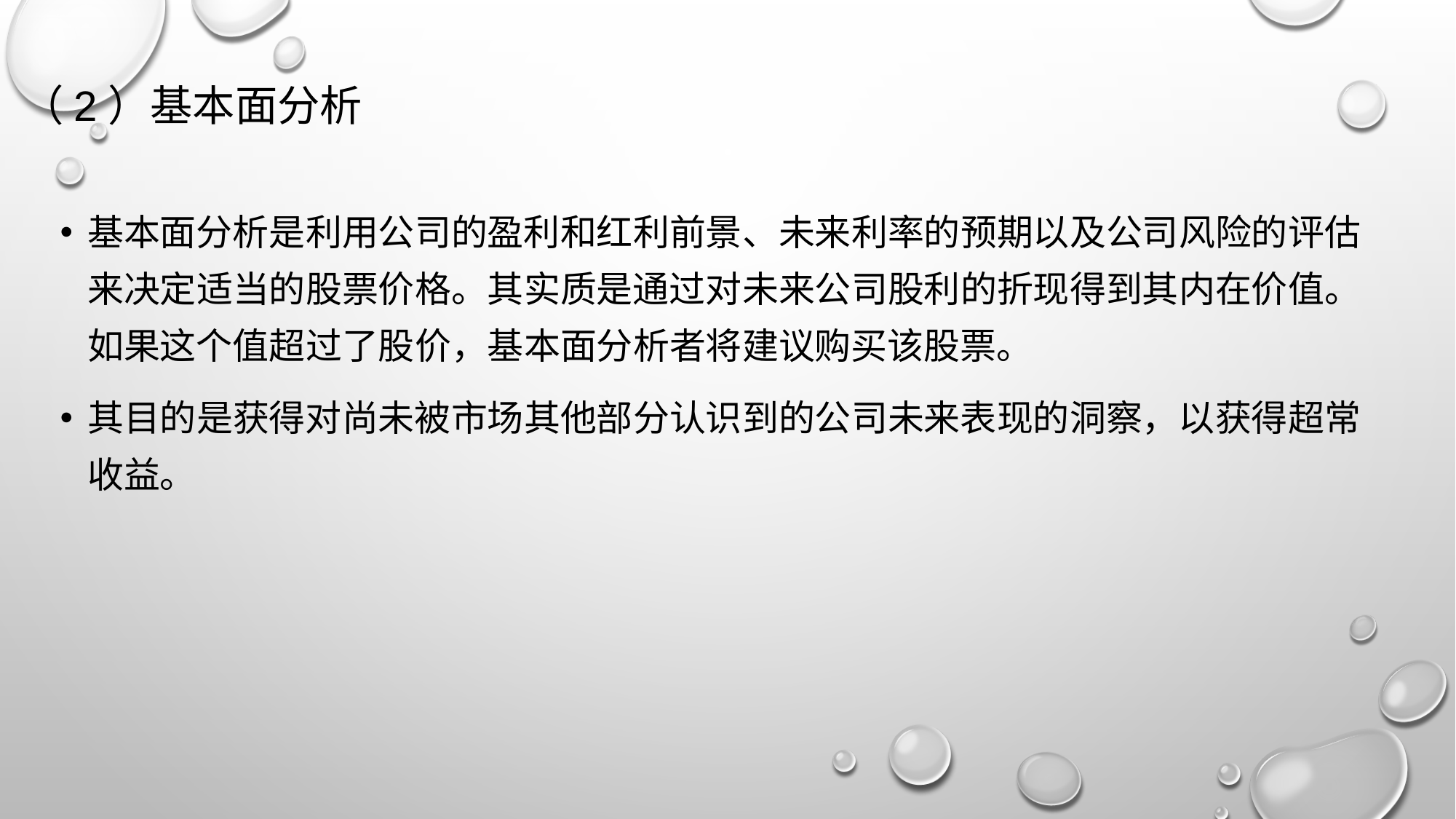

# （2）基本面分析
基本面分析是利用公司的盈利和红利前景、未来利率的预期以及公司风险的评估来决定适当的股票价格。其实质是通过对未来公司股利的折现得到其内在价值。如果这个值超过了股价，基本面分析者将建议购买该股票。
其目的是获得对尚未被市场其他部分认识到的公司未来表现的洞察，以获得超常收益。